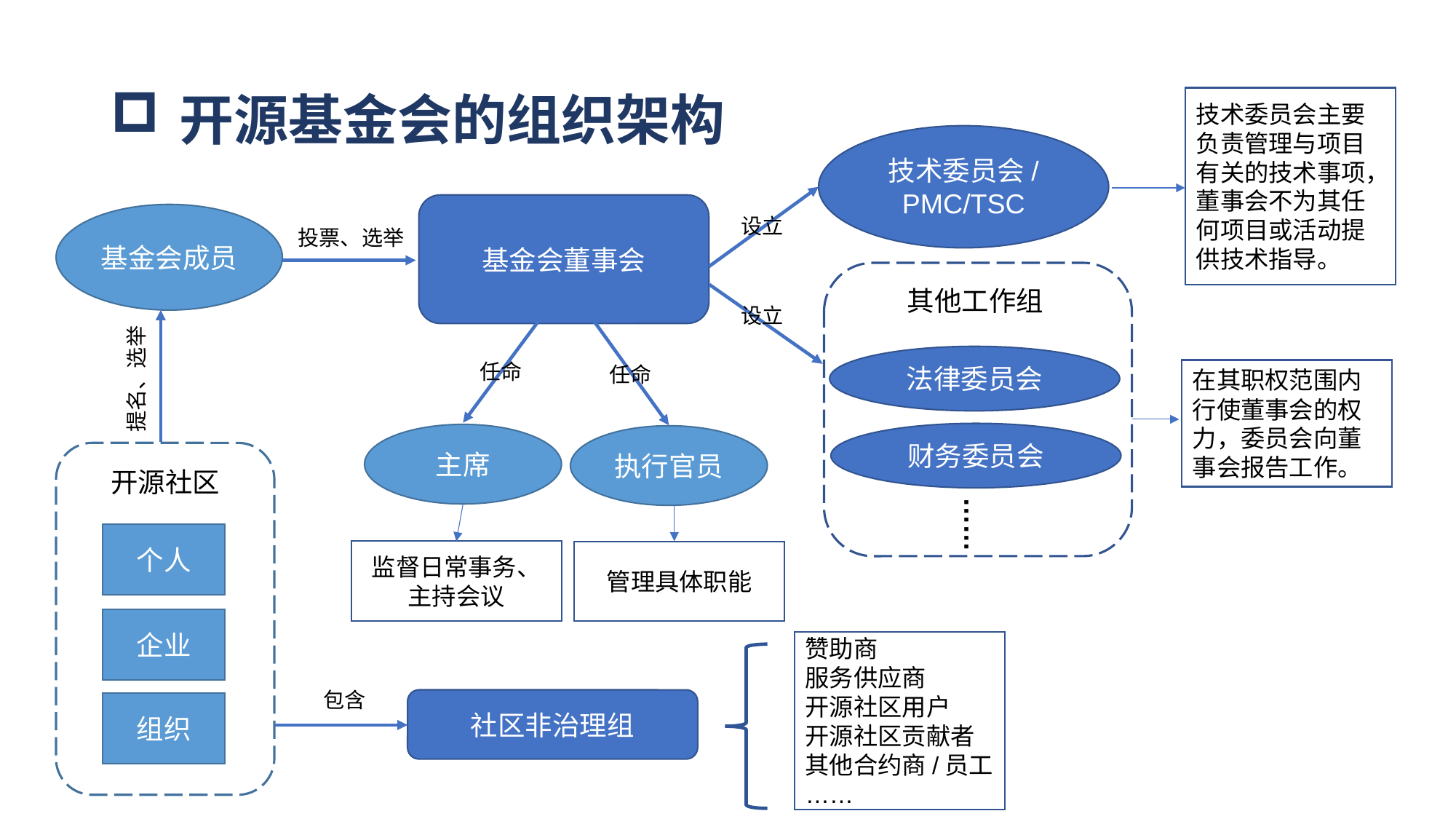

# 开源基金会的组织架构
技术委员会主要负责管理与项目有关的技术事项，董事会不为其任何项目或活动提供技术指导。
技术委员会/PMC/TSC
基金会董事会
基金会成员
设立
投票、选举

其他工作组
设立
法律委员会
任命
提名、选举
任命
在其职权范围内行使董事会的权力，委员会向董事会报告工作。
财务委员会
主席
执行官员

开源社区
个人
企业
组织
……
监督日常事务、主持会议
管理具体职能
赞助商
服务供应商
开源社区用户
开源社区贡献者
其他合约商/员工
……

包含
社区非治理组